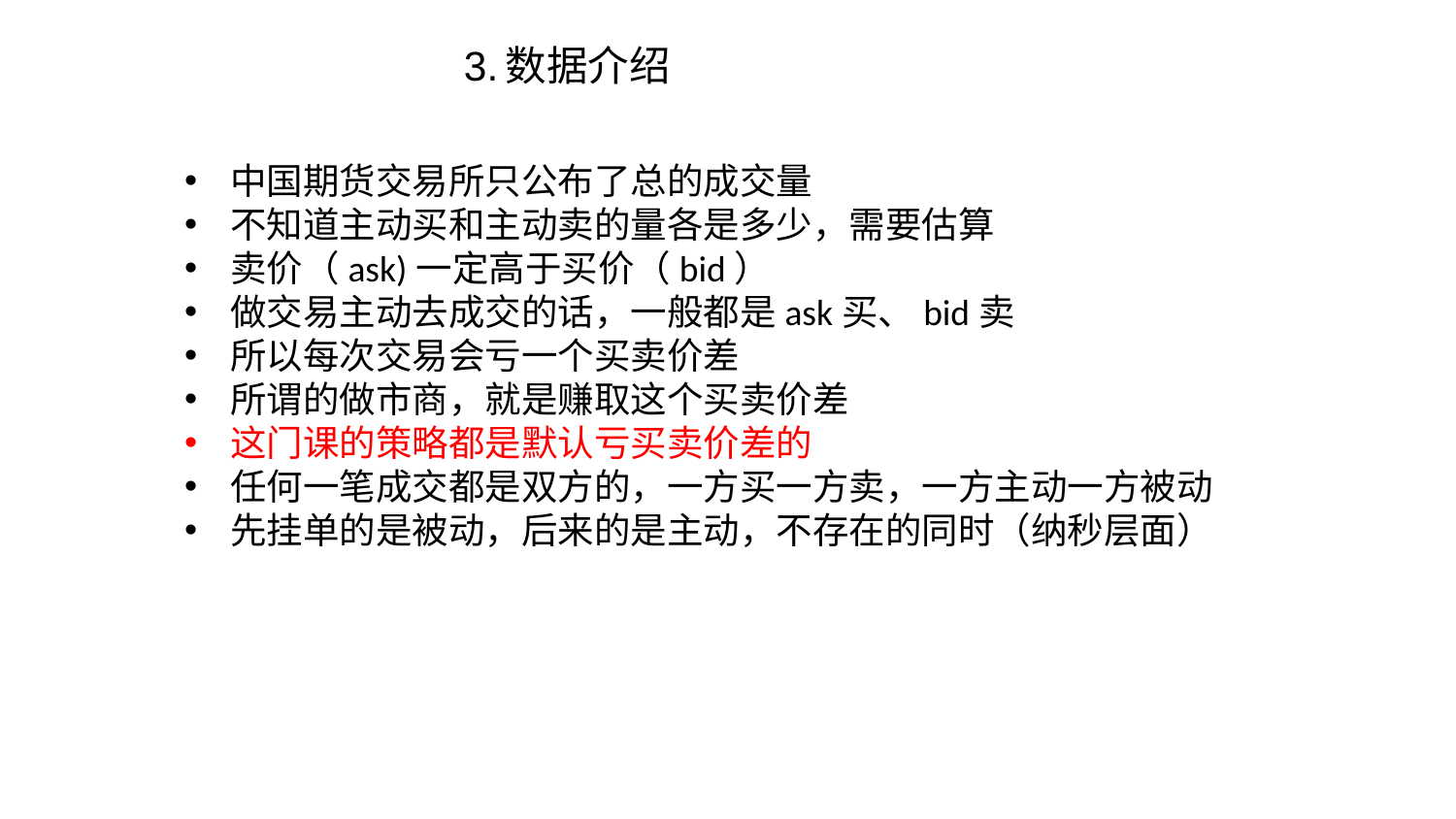

3.数据介绍
中国期货交易所只公布了总的成交量
不知道主动买和主动卖的量各是多少，需要估算
卖价（ask)一定高于买价（bid）
做交易主动去成交的话，一般都是ask买、bid卖
所以每次交易会亏一个买卖价差
所谓的做市商，就是赚取这个买卖价差
这门课的策略都是默认亏买卖价差的
任何一笔成交都是双方的，一方买一方卖，一方主动一方被动
先挂单的是被动，后来的是主动，不存在的同时（纳秒层面）